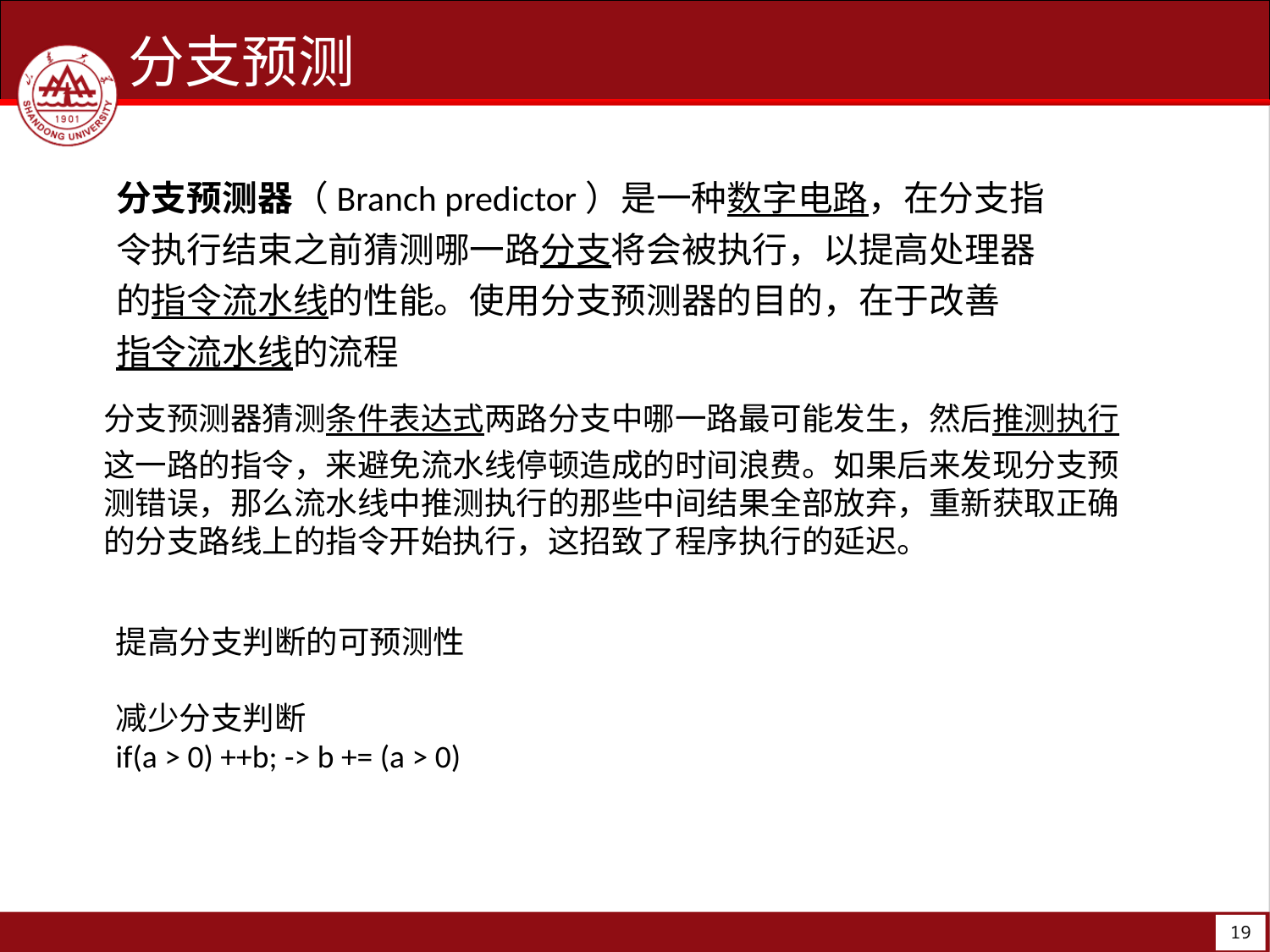

分支预测
分支预测器（Branch predictor）是一种数字电路，在分支指令执行结束之前猜测哪一路分支将会被执行，以提高处理器的指令流水线的性能。使用分支预测器的目的，在于改善指令流水线的流程
分支预测器猜测条件表达式两路分支中哪一路最可能发生，然后推测执行这一路的指令，来避免流水线停顿造成的时间浪费。如果后来发现分支预测错误，那么流水线中推测执行的那些中间结果全部放弃，重新获取正确的分支路线上的指令开始执行，这招致了程序执行的延迟。
提高分支判断的可预测性

减少分支判断
if(a > 0) ++b; -> b += (a > 0)